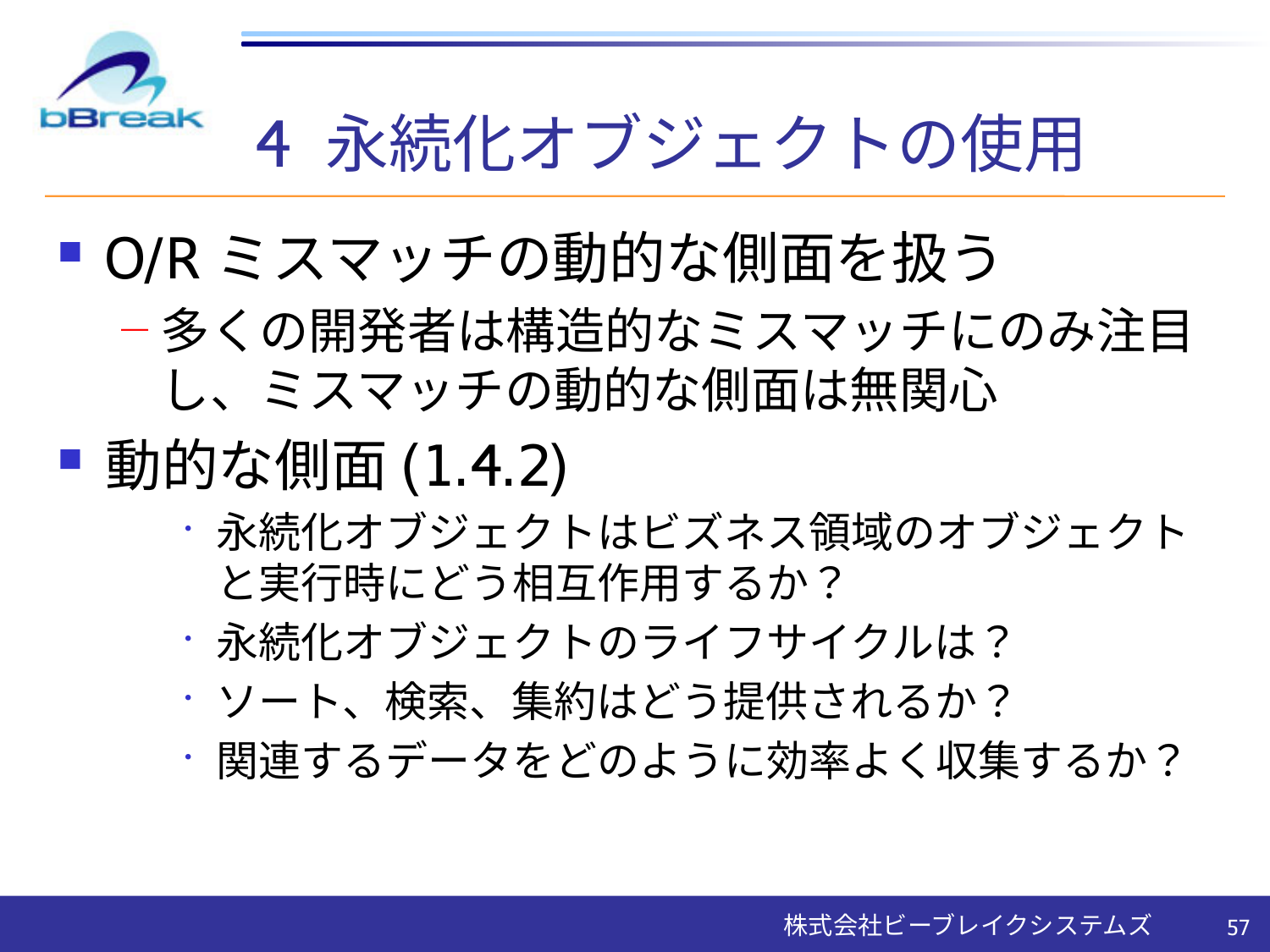

# 4 永続化オブジェクトの使用
O/Rミスマッチの動的な側面を扱う
多くの開発者は構造的なミスマッチにのみ注目し、ミスマッチの動的な側面は無関心
動的な側面(1.4.2)
永続化オブジェクトはビズネス領域のオブジェクトと実行時にどう相互作用するか？
永続化オブジェクトのライフサイクルは？
ソート、検索、集約はどう提供されるか？
関連するデータをどのように効率よく収集するか？